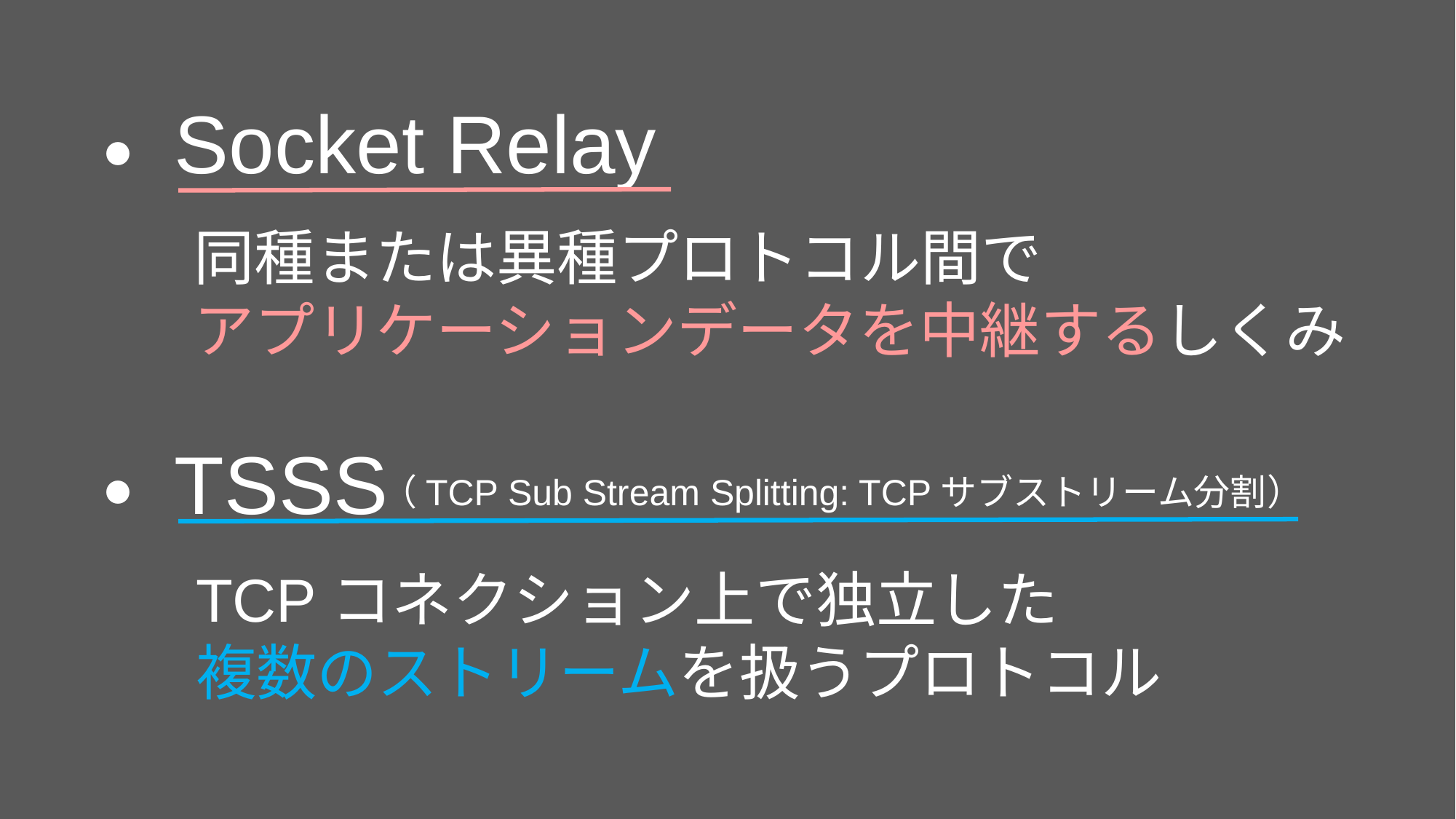

・
Socket Relay
同種または異種プロトコル間で
アプリケーションデータを中継するしくみ

・
TSSS

（TCP Sub Stream Splitting: TCPサブストリーム分割）
TCPコネクション上で独立した
複数のストリームを扱うプロトコル